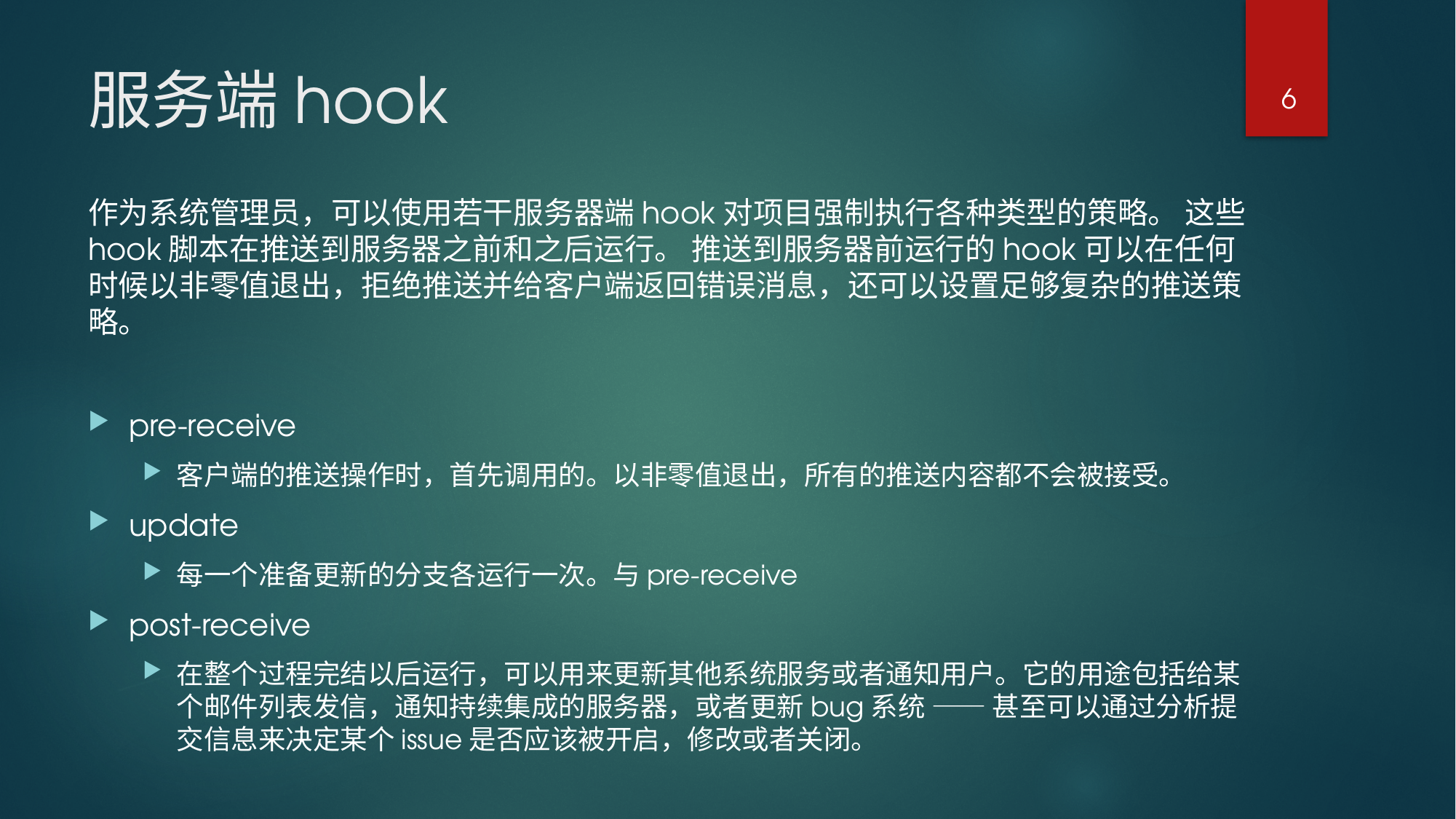

# 服务端hook
6
作为系统管理员，可以使用若干服务器端hook对项目强制执行各种类型的策略。 这些hook脚本在推送到服务器之前和之后运行。 推送到服务器前运行的hook可以在任何时候以非零值退出，拒绝推送并给客户端返回错误消息，还可以设置足够复杂的推送策略。

pre-receive
客户端的推送操作时，首先调用的。以非零值退出，所有的推送内容都不会被接受。
update
每一个准备更新的分支各运行一次。与pre-receive
post-receive
在整个过程完结以后运行，可以用来更新其他系统服务或者通知用户。它的用途包括给某个邮件列表发信，通知持续集成的服务器，或者更新bug系统 —— 甚至可以通过分析提交信息来决定某个issue是否应该被开启，修改或者关闭。